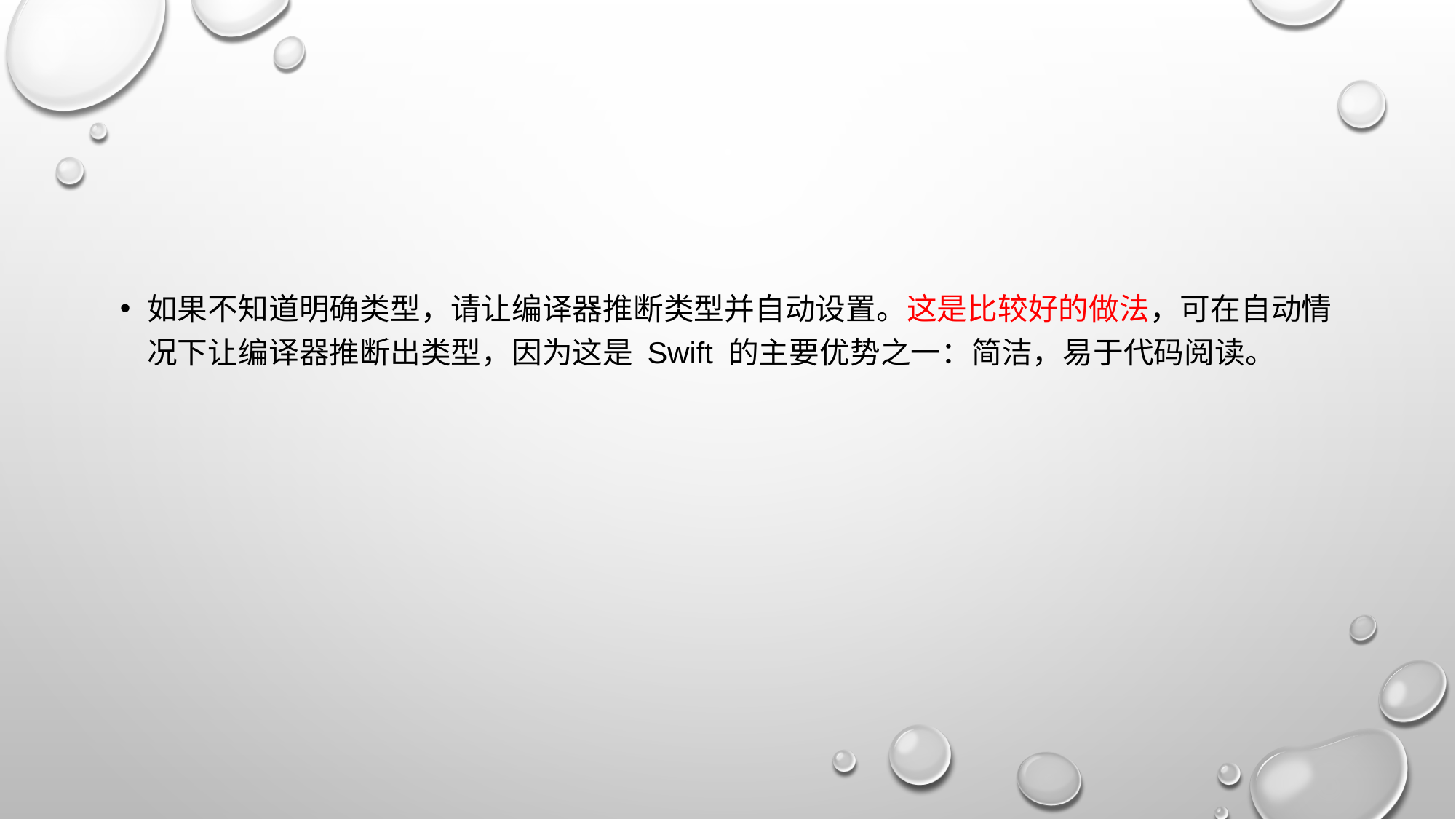

如果不知道明确类型，请让编译器推断类型并自动设置。这是比较好的做法，可在自动情况下让编译器推断出类型，因为这是 Swift 的主要优势之一：简洁，易于代码阅读。